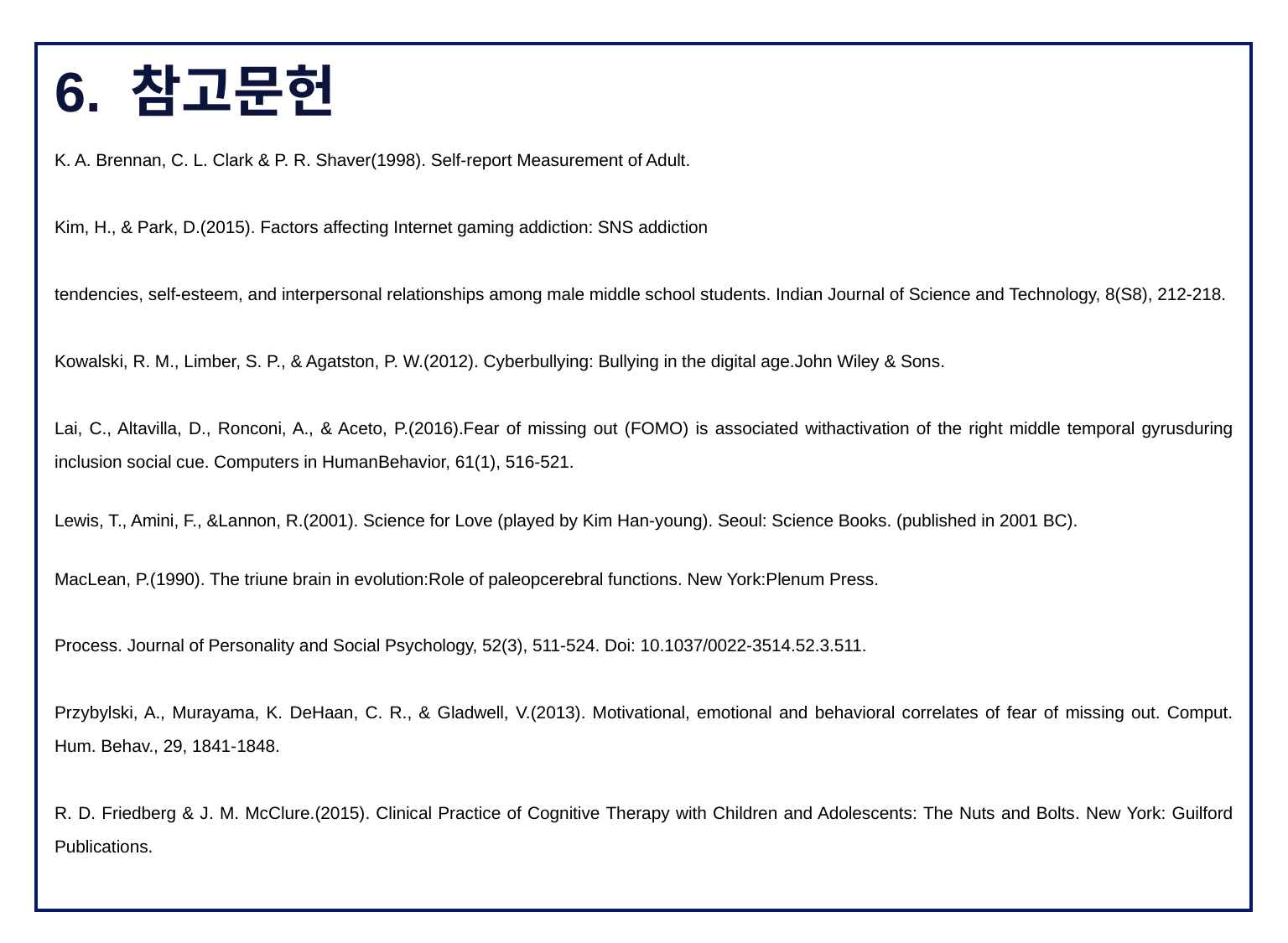

6. 참고문헌
K. A. Brennan, C. L. Clark & P. R. Shaver(1998). Self-report Measurement of Adult.

Kim, H., & Park, D.(2015). Factors affecting Internet gaming addiction: SNS addiction

tendencies, self-esteem, and interpersonal relationships among male middle school students. Indian Journal of Science and Technology, 8(S8), 212-218.

Kowalski, R. M., Limber, S. P., & Agatston, P. W.(2012). Cyberbullying: Bullying in the digital age.John Wiley & Sons.

Lai, C., Altavilla, D., Ronconi, A., & Aceto, P.(2016).Fear of missing out (FOMO) is associated withactivation of the right middle temporal gyrusduring inclusion social cue. Computers in HumanBehavior, 61(1), 516-521.

Lewis, T., Amini, F., &Lannon, R.(2001). Science for Love (played by Kim Han-young). Seoul: Science Books. (published in 2001 BC).

MacLean, P.(1990). The triune brain in evolution:Role of paleopcerebral functions. New York:Plenum Press.

Process. Journal of Personality and Social Psychology, 52(3), 511-524. Doi: 10.1037/0022-3514.52.3.511.

Przybylski, A., Murayama, K. DeHaan, C. R., & Gladwell, V.(2013). Motivational, emotional and behavioral correlates of fear of missing out. Comput. Hum. Behav., 29, 1841-1848.

R. D. Friedberg & J. M. McClure.(2015). Clinical Practice of Cognitive Therapy with Children and Adolescents: The Nuts and Bolts. New York: Guilford Publications.